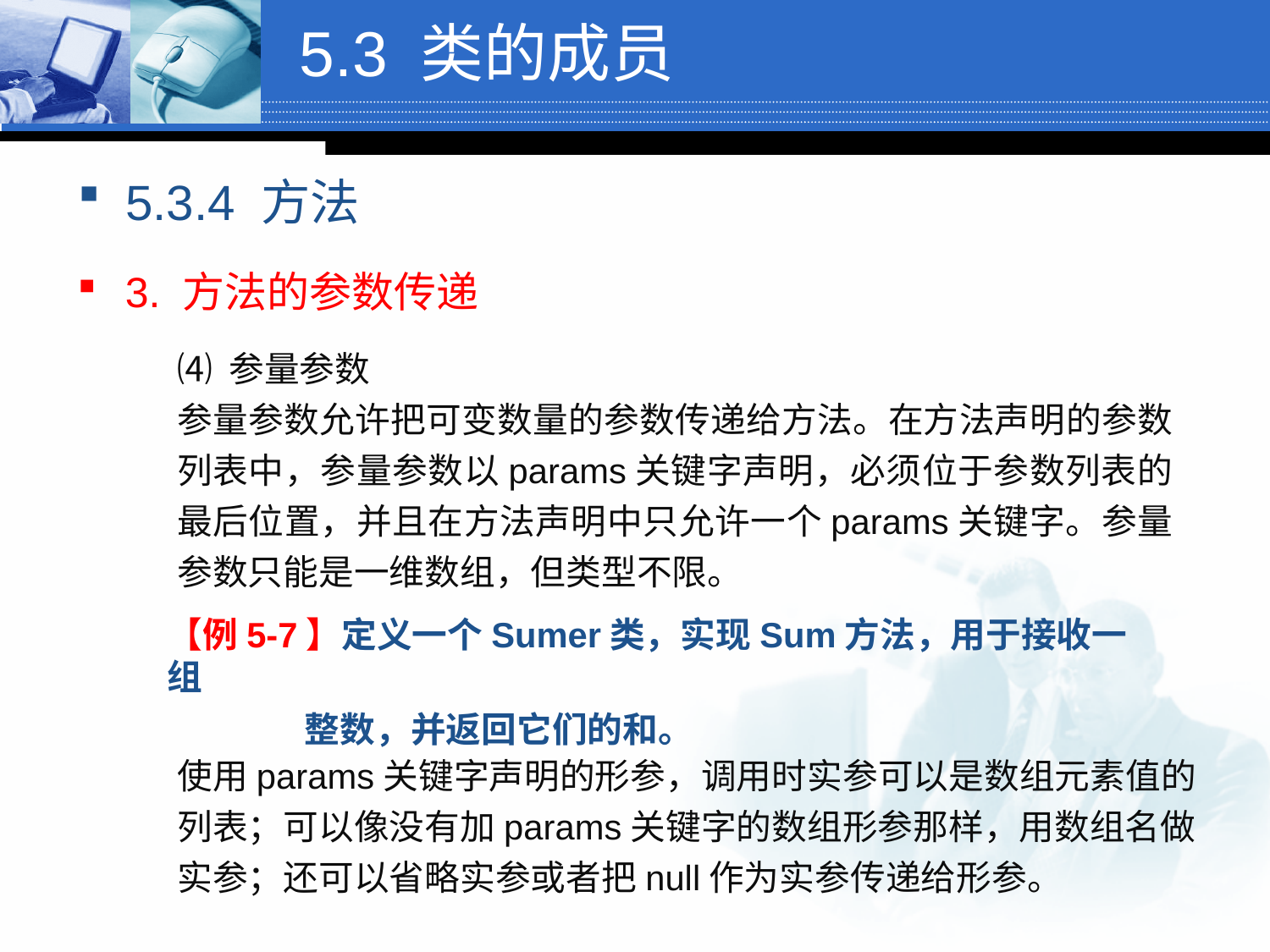

5.3 类的成员
5.3.4 方法
3. 方法的参数传递
⑷ 参量参数
参量参数允许把可变数量的参数传递给方法。在方法声明的参数列表中，参量参数以params关键字声明，必须位于参数列表的最后位置，并且在方法声明中只允许一个params关键字。参量参数只能是一维数组，但类型不限。
【例5-7】定义一个Sumer类，实现Sum方法，用于接收一组
                整数，并返回它们的和。
使用params关键字声明的形参，调用时实参可以是数组元素值的列表；可以像没有加params关键字的数组形参那样，用数组名做实参；还可以省略实参或者把null作为实参传递给形参。